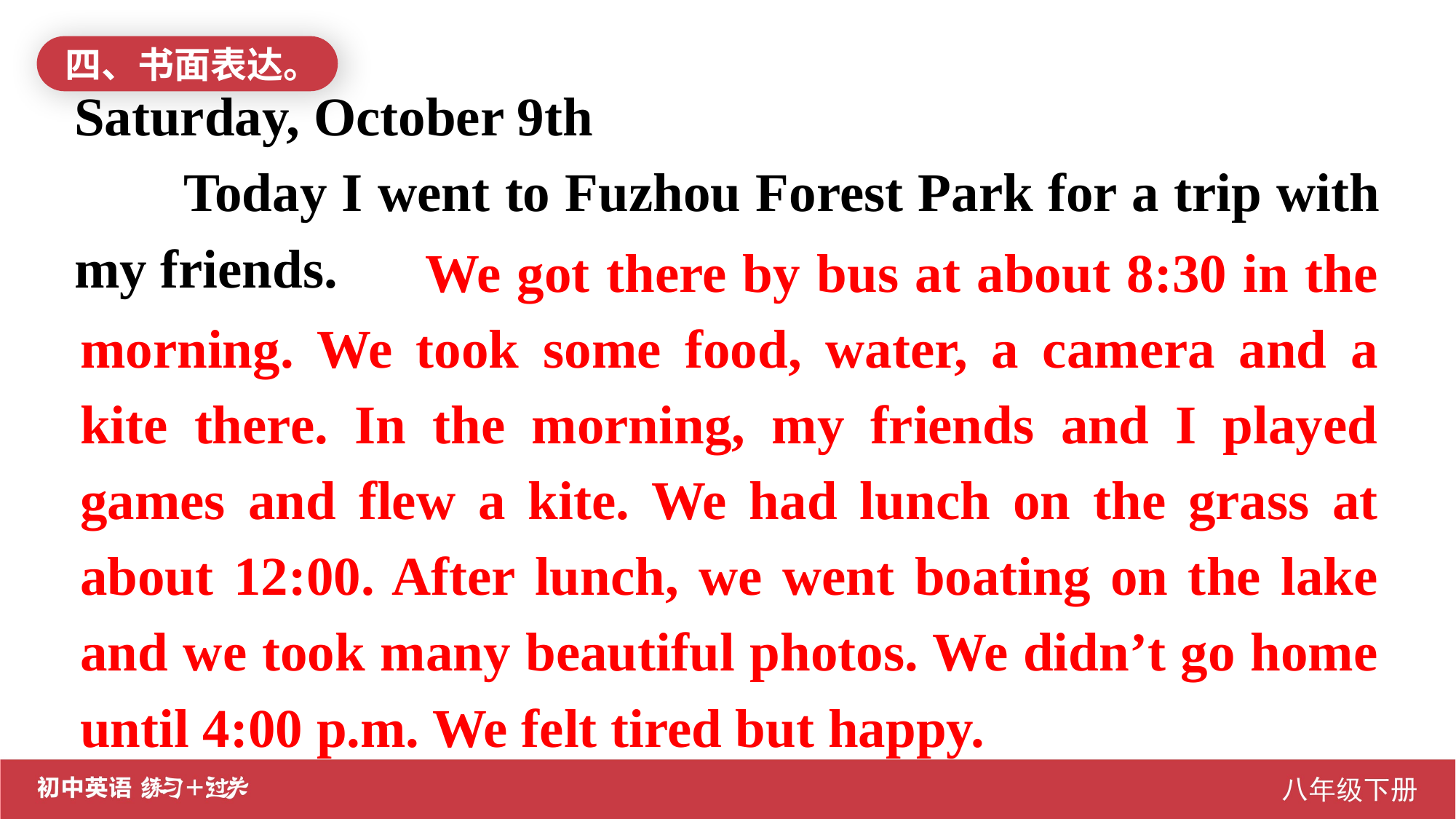

四、书面表达。
Saturday, October 9th
Today I went to Fuzhou Forest Park for a trip with my friends.

                     We got there by bus at about 8:30 in the morning. We took some food, water, a camera and a kite there. In the morning, my friends and I played games and flew a kite. We had lunch on the grass at about 12:00. After lunch, we went boating on the lake and we took many beautiful photos. We didn’t go home until 4:00 p.m. We felt tired but happy.